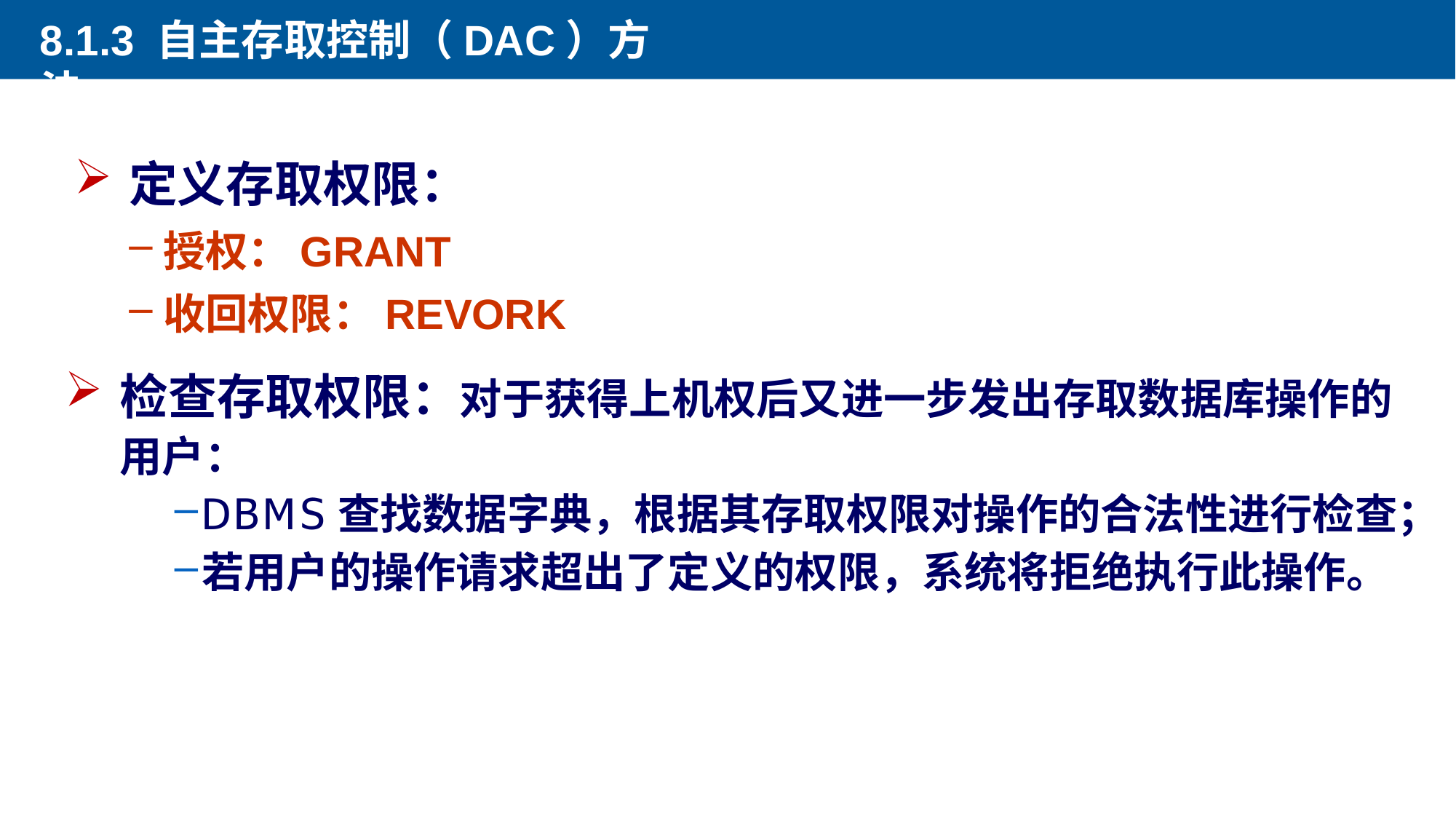

8.1.3 自主存取控制（DAC）方法
定义存取权限：
授权：GRANT
收回权限：REVORK
检查存取权限：对于获得上机权后又进一步发出存取数据库操作的用户：
DBMS查找数据字典，根据其存取权限对操作的合法性进行检查；
若用户的操作请求超出了定义的权限，系统将拒绝执行此操作。